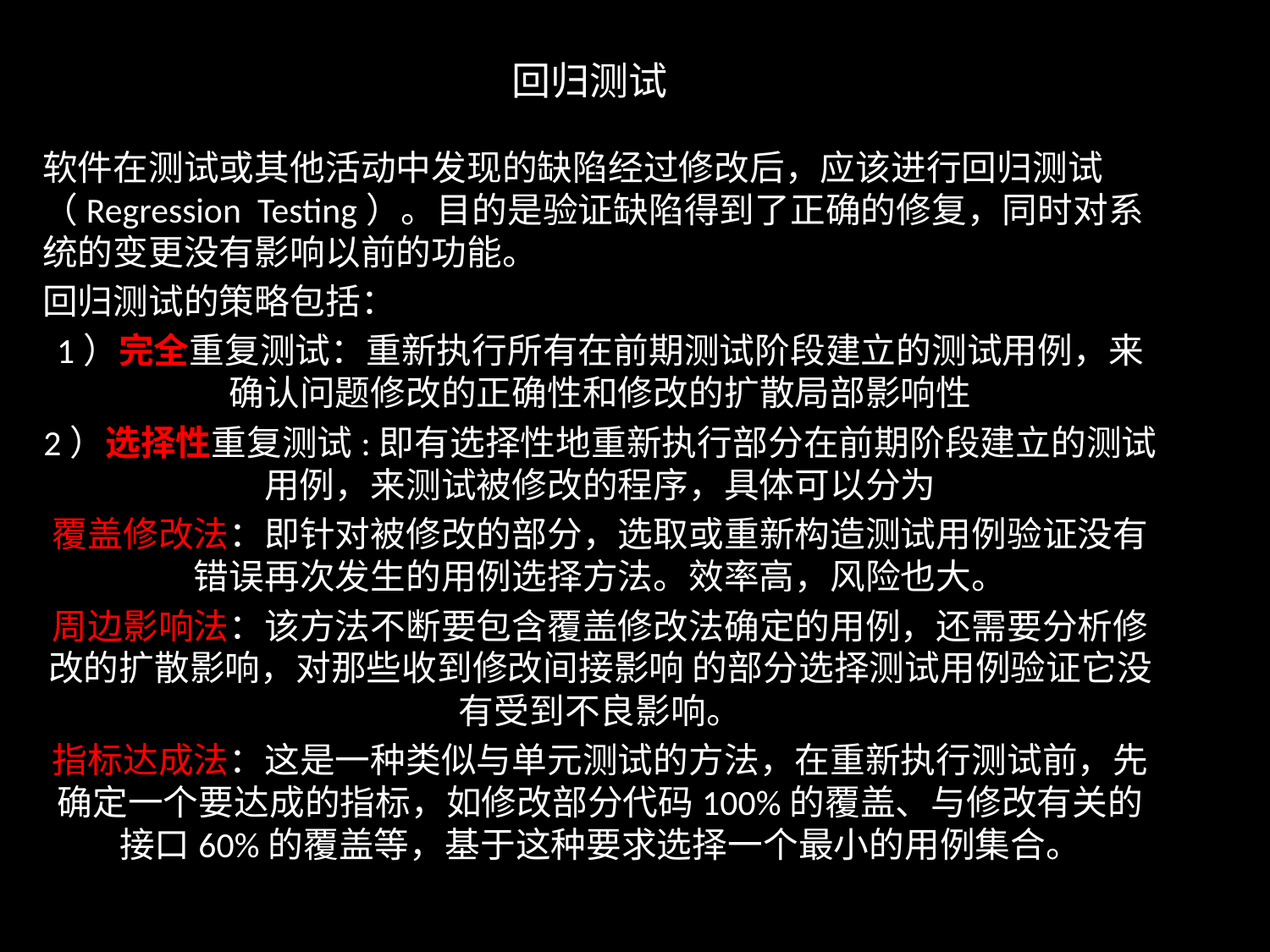

# 回归测试
软件在测试或其他活动中发现的缺陷经过修改后，应该进行回归测试（Regression  Testing）。目的是验证缺陷得到了正确的修复，同时对系统的变更没有影响以前的功能。
回归测试的策略包括：
1）完全重复测试：重新执行所有在前期测试阶段建立的测试用例，来确认问题修改的正确性和修改的扩散局部影响性
2）选择性重复测试:即有选择性地重新执行部分在前期阶段建立的测试用例，来测试被修改的程序，具体可以分为
覆盖修改法：即针对被修改的部分，选取或重新构造测试用例验证没有错误再次发生的用例选择方法。效率高，风险也大。
周边影响法：该方法不断要包含覆盖修改法确定的用例，还需要分析修改的扩散影响，对那些收到修改间接影响 的部分选择测试用例验证它没有受到不良影响。
指标达成法：这是一种类似与单元测试的方法，在重新执行测试前，先确定一个要达成的指标，如修改部分代码100%的覆盖、与修改有关的接口60%的覆盖等，基于这种要求选择一个最小的用例集合。